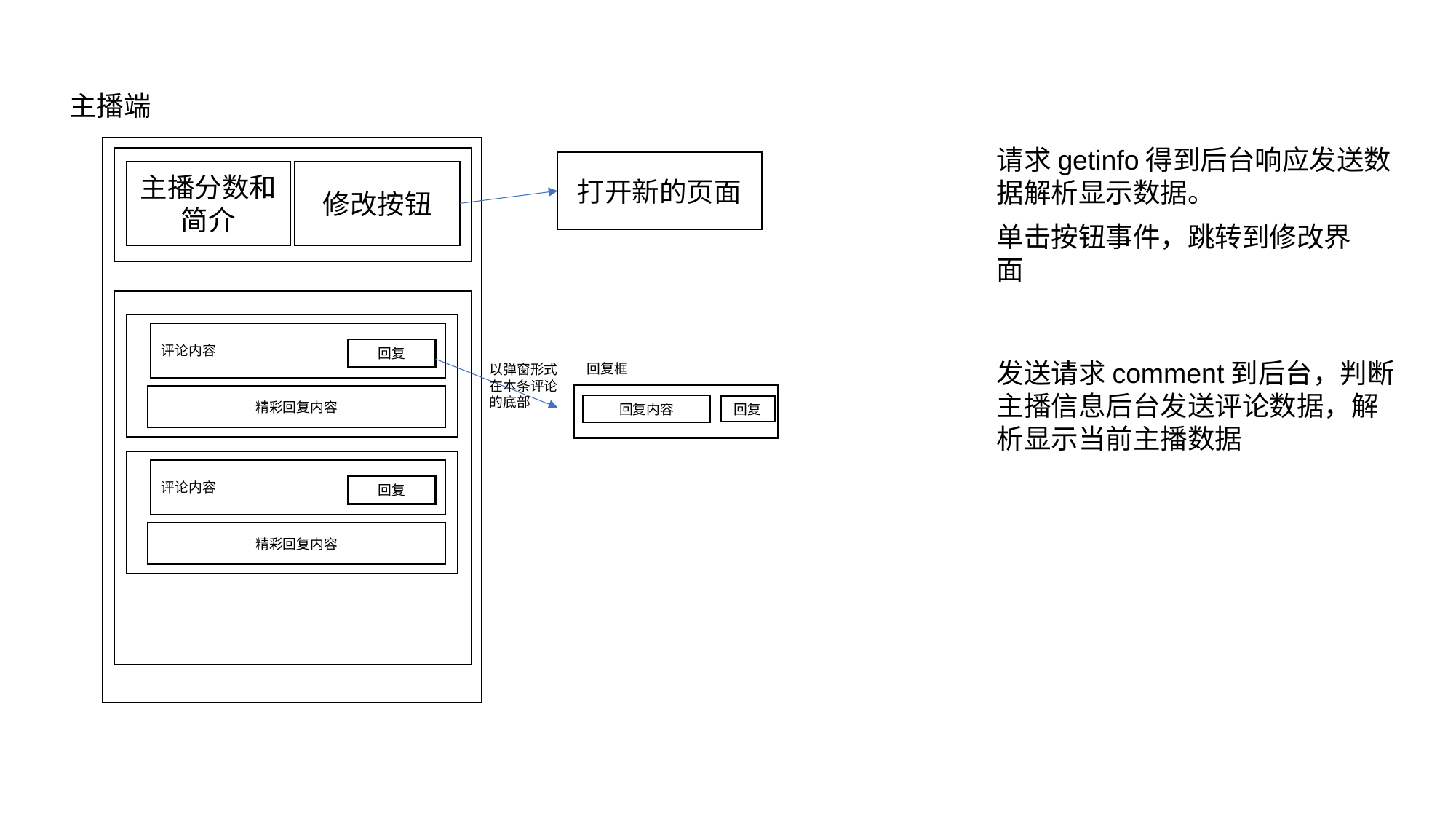

主播端

请求getinfo得到后台响应发送数据解析显示数据。

打开新的页面
主播分数和简介
修改按钮
单击按钮事件，跳转到修改界面
显示评论

评论内容
回复
发送请求comment到后台，判断主播信息后台发送评论数据，解析显示当前主播数据
回复框

以弹窗形式在本条评论的底部

精彩回复内容
回复内容
回复

评论内容
回复
精彩回复内容